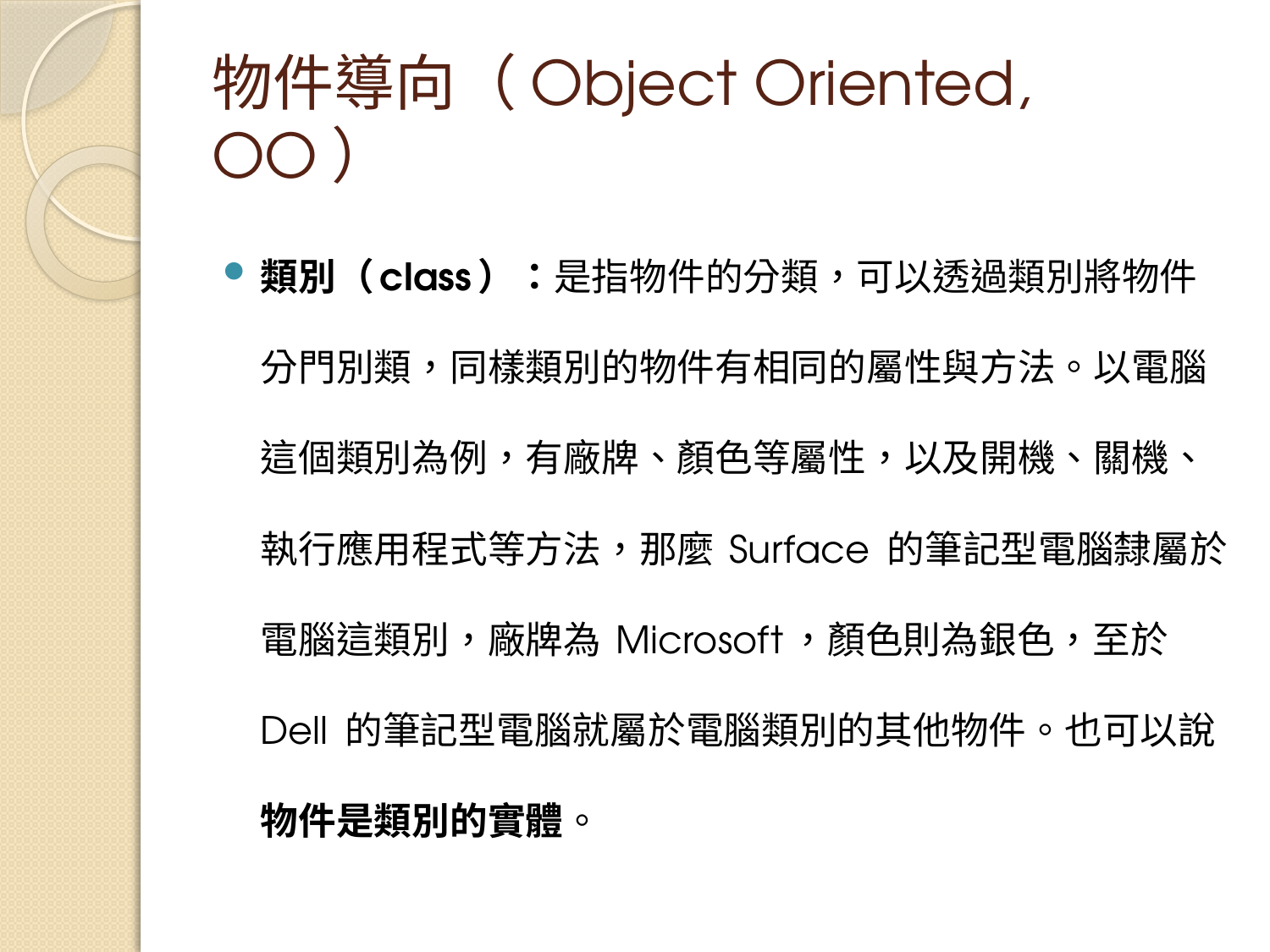

# 物件導向（Object Oriented, OO）
類別（class）：是指物件的分類，可以透過類別將物件分門別類，同樣類別的物件有相同的屬性與方法。以電腦這個類別為例，有廠牌、顏色等屬性，以及開機、關機、執行應用程式等方法，那麼 Surface 的筆記型電腦隸屬於電腦這類別，廠牌為 Microsoft，顏色則為銀色，至於 Dell 的筆記型電腦就屬於電腦類別的其他物件。也可以說物件是類別的實體。